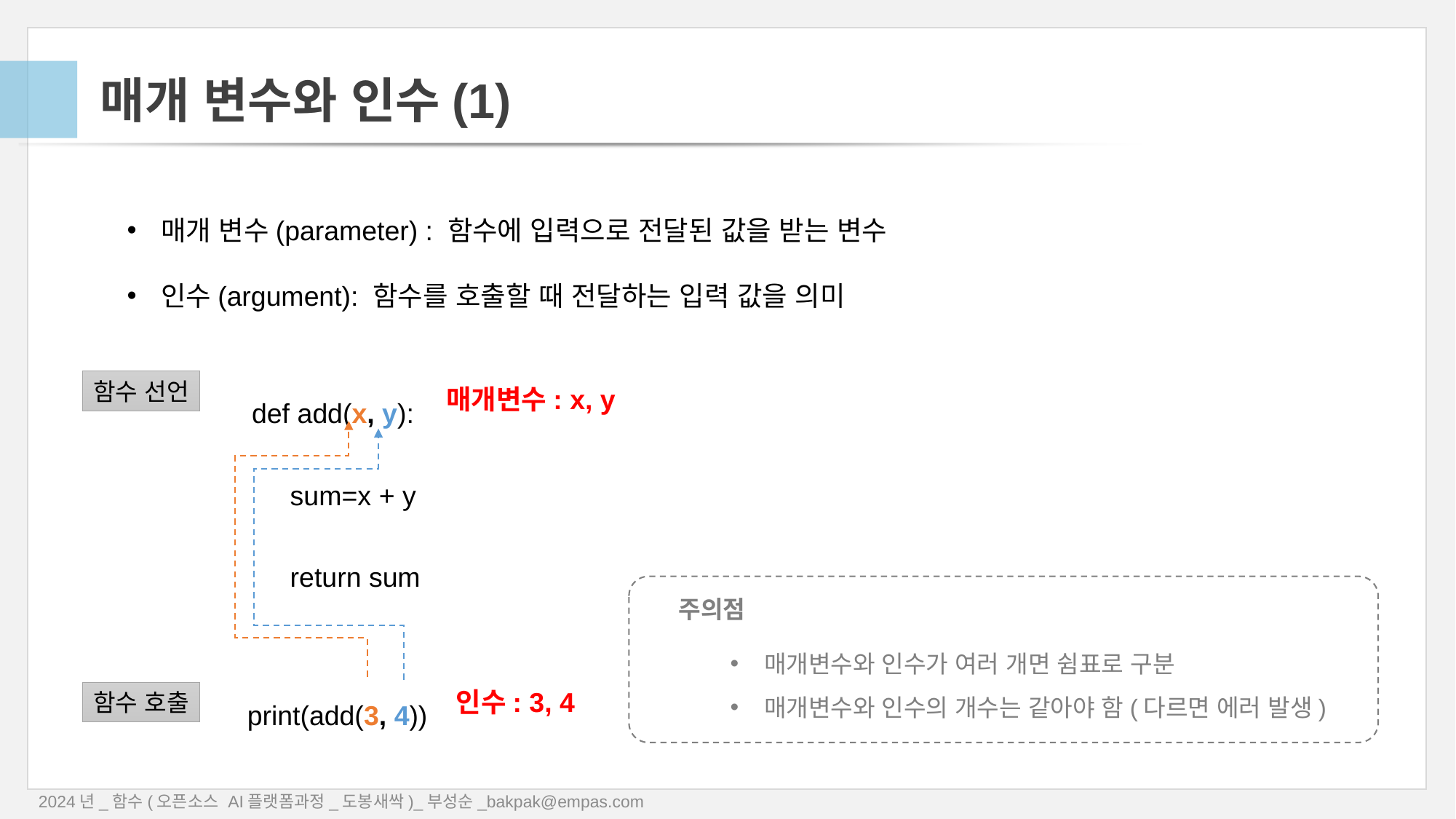

# 매개 변수와 인수(1)
매개 변수(parameter) : 함수에 입력으로 전달된 값을 받는 변수
인수(argument): 함수를 호출할 때 전달하는 입력 값을 의미
def add(x, y):
     sum=x + y
     return sum
함수 선언
매개변수: x, y

주의점
매개변수와 인수가 여러 개면 쉼표로 구분
매개변수와 인수의 개수는 같아야 함(다르면 에러 발생)
print(add(3, 4))
인수: 3, 4
함수 호출
2024년_함수(오픈소스 AI플랫폼과정_도봉새싹)_부성순_bakpak@empas.com